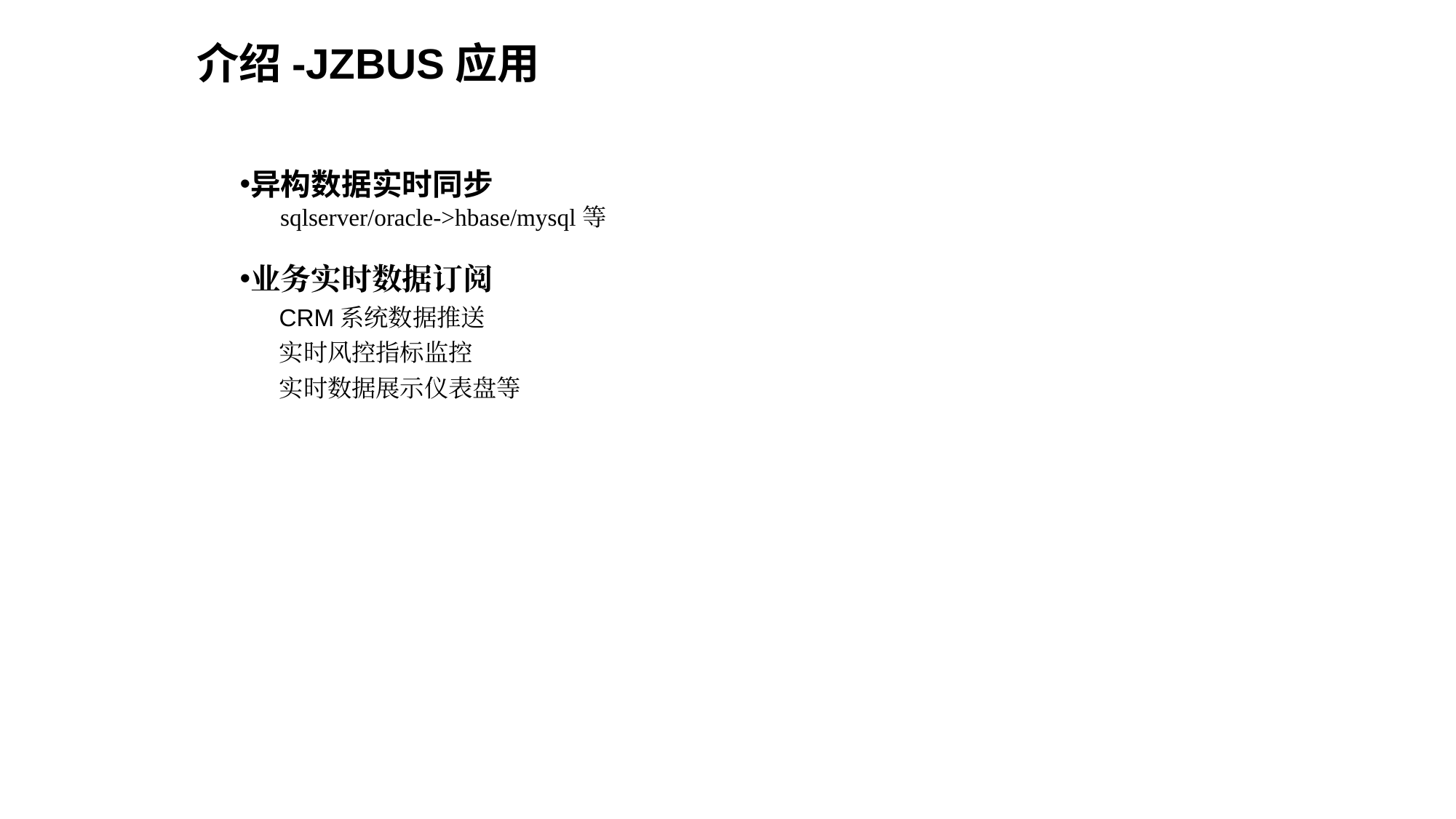

介绍-JZBUS应用
异构数据实时同步
      sqlserver/oracle->hbase/mysql等

业务实时数据订阅
CRM系统数据推送
实时风控指标监控
实时数据展示仪表盘等